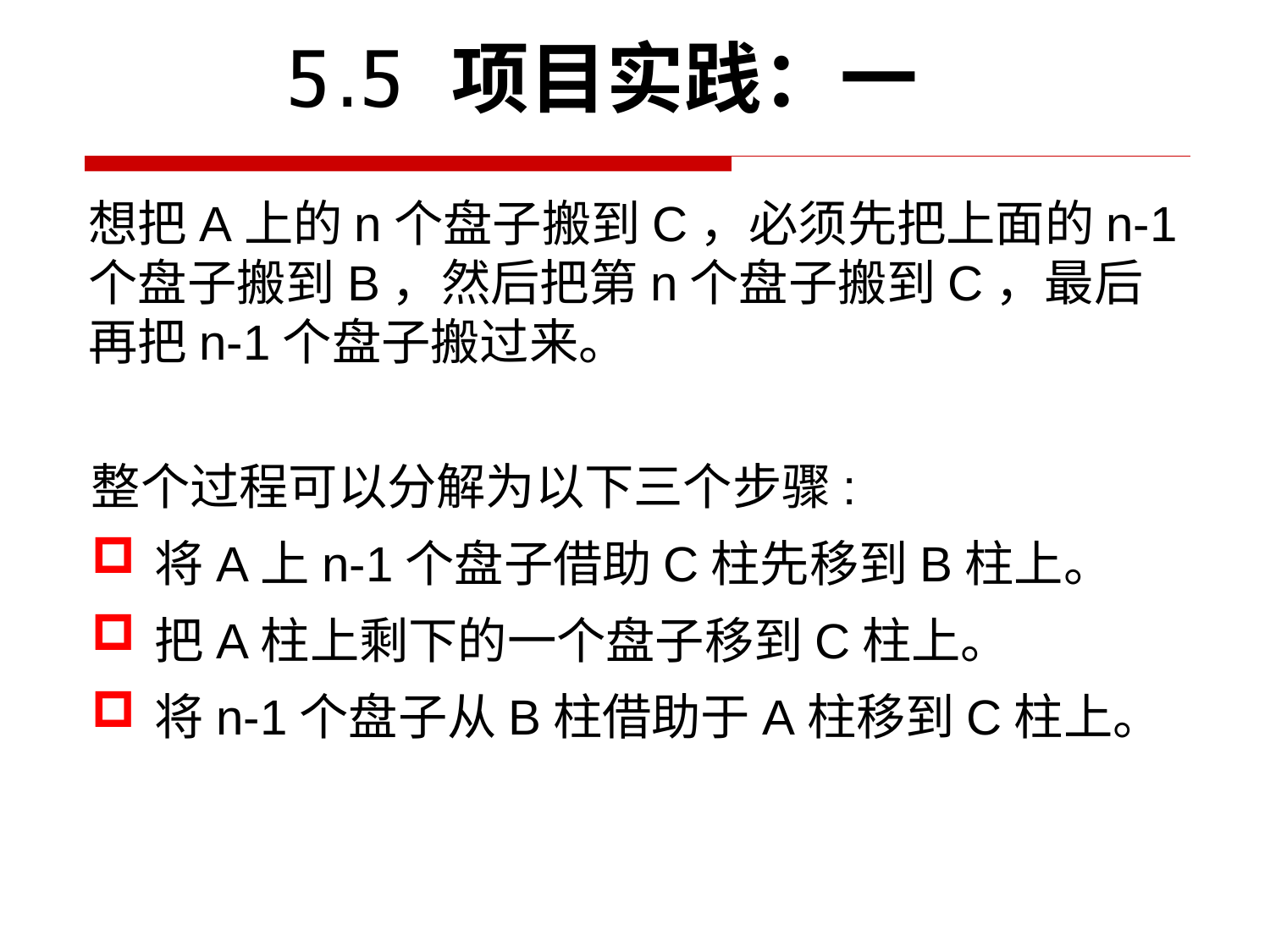

5.5 项目实践：一
想把A上的n个盘子搬到C，必须先把上面的n-1个盘子搬到B，然后把第n个盘子搬到C，最后再把n-1个盘子搬过来。
整个过程可以分解为以下三个步骤:
将A上n-1个盘子借助C柱先移到B柱上。
把A柱上剩下的一个盘子移到C柱上。
将n-1个盘子从B柱借助于A柱移到C柱上。